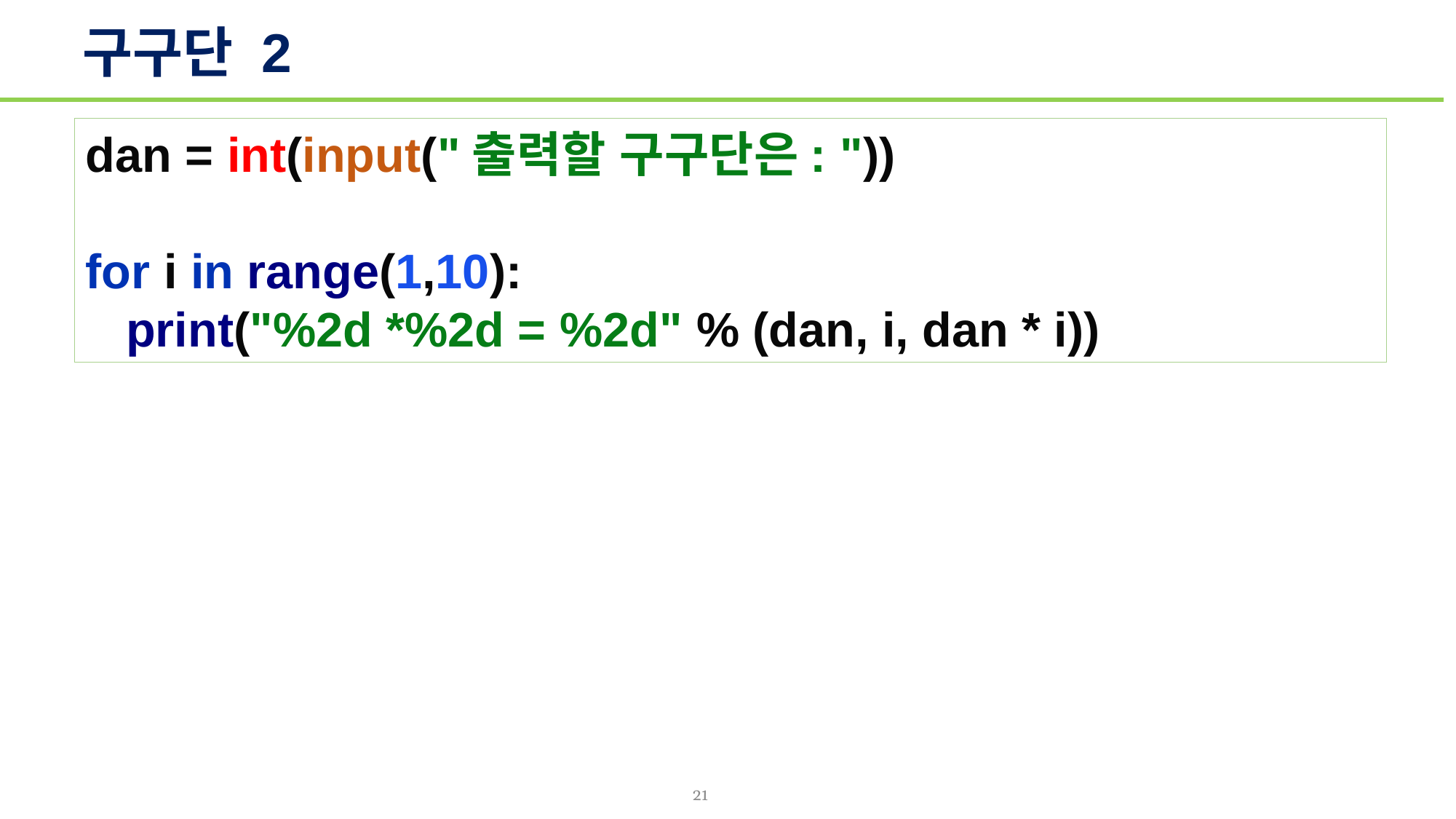

# 구구단 2
dan = int(input("출력할 구구단은: "))
for i in range(1,10):
   print("%2d *%2d = %2d" % (dan, i, dan * i))
21